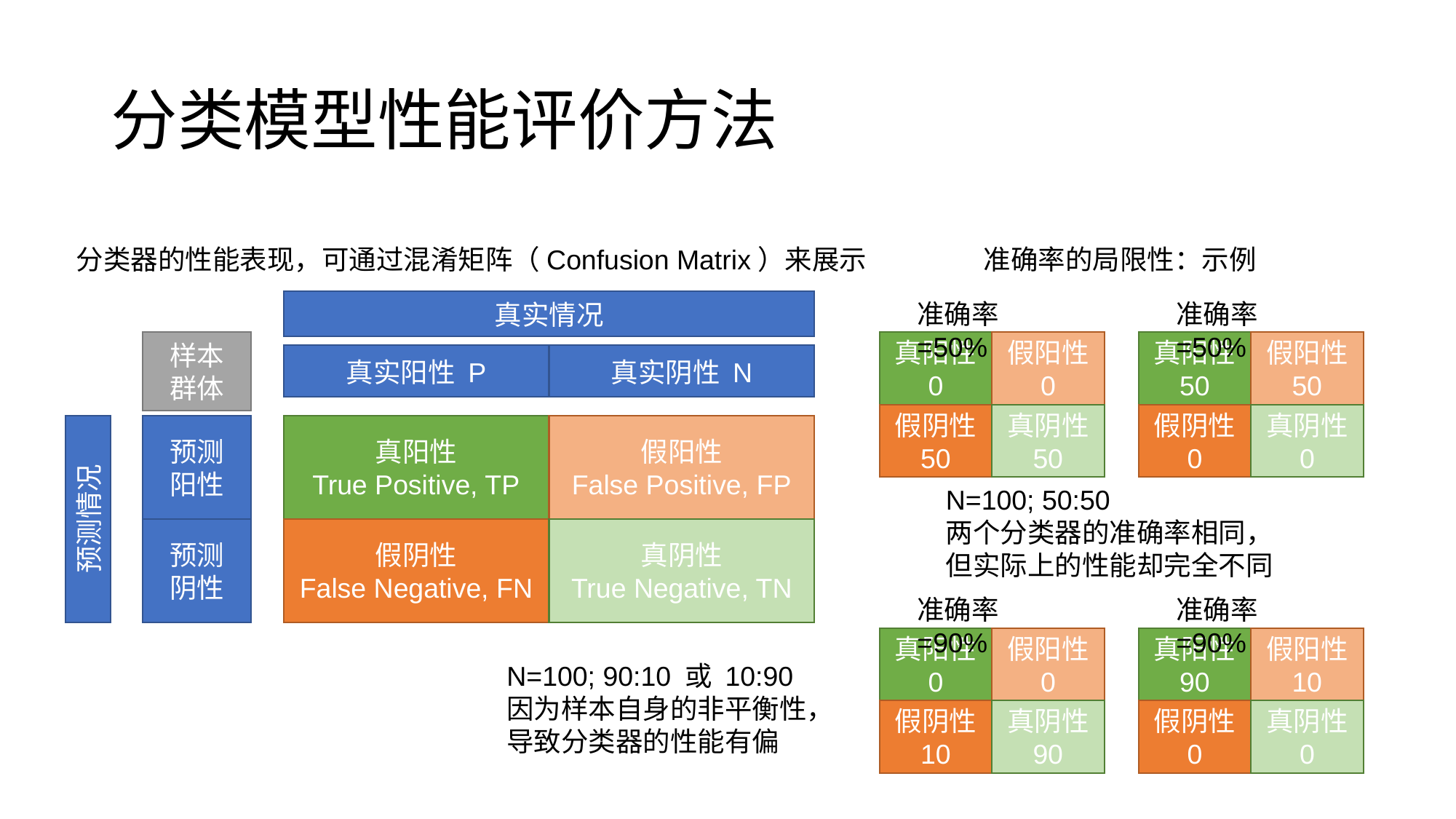

分类模型性能评价方法
分类器的性能表现，可通过混淆矩阵（Confusion Matrix）来展示
准确率的局限性：示例
真实情况
准确率=50%
准确率=50%
样本
群体
真阳性
0
假阳性
0
真阳性
50
假阳性
50
真实阳性 P
真实阴性 N
假阴性
50
真阴性
50
假阴性
0
真阴性
0
预测
阳性
真阳性
True Positive, TP
假阳性
False Positive, FP
N=100; 50:50
两个分类器的准确率相同，但实际上的性能却完全不同
预测情况
预测
阴性
假阴性
False Negative, FN
真阴性
True Negative, TN
准确率=90%
准确率=90%
真阳性
0
假阳性
0
真阳性
90
假阳性
10
N=100; 90:10 或 10:90
因为样本自身的非平衡性，导致分类器的性能有偏
假阴性
10
真阴性
90
假阴性
0
真阴性
0